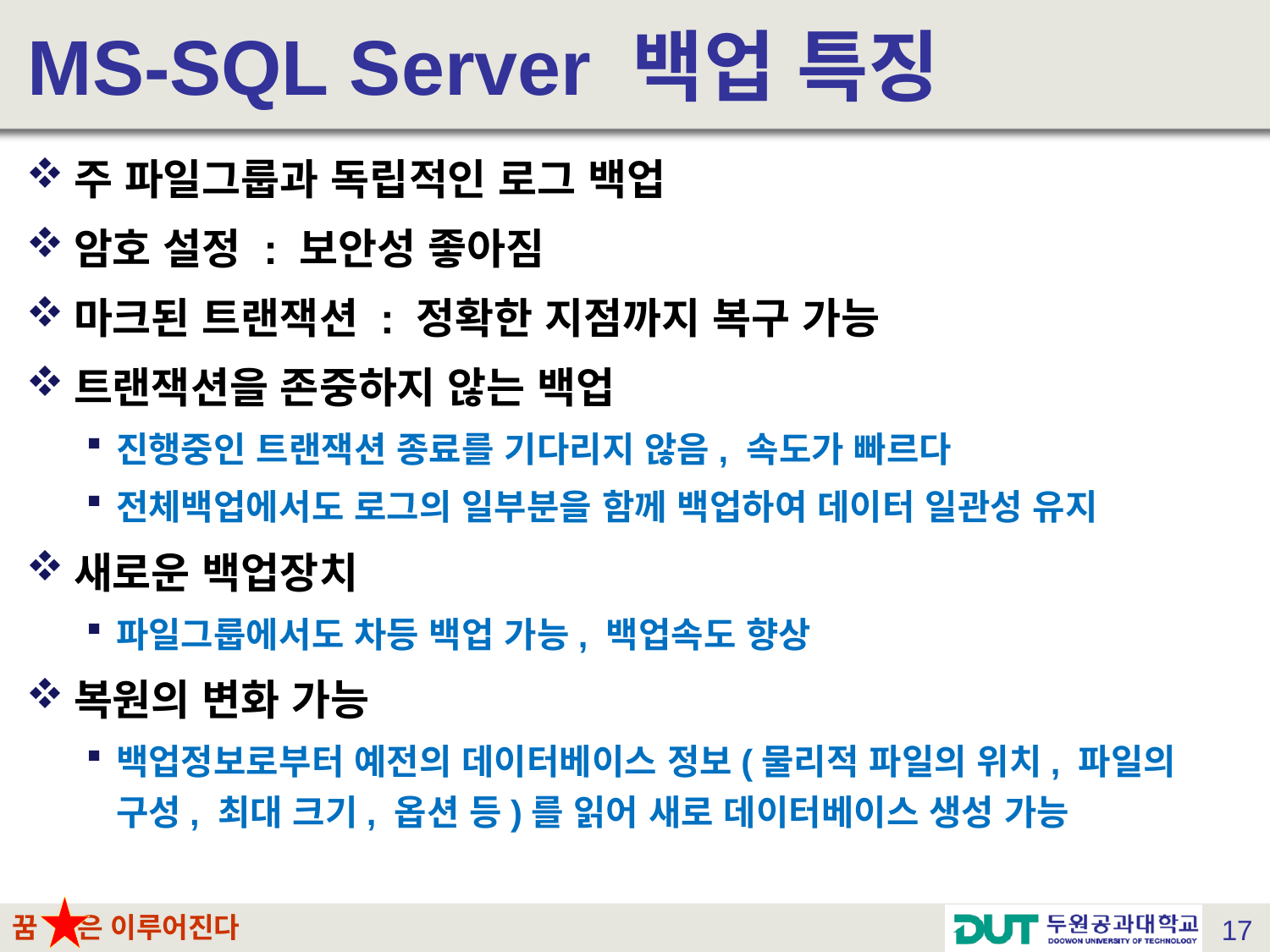

# MS-SQL Server 백업 특징
주 파일그룹과 독립적인 로그 백업
암호 설정 : 보안성 좋아짐
마크된 트랜잭션 : 정확한 지점까지 복구 가능
트랜잭션을 존중하지 않는 백업
진행중인 트랜잭션 종료를 기다리지 않음, 속도가 빠르다
전체백업에서도 로그의 일부분을 함께 백업하여 데이터 일관성 유지
새로운 백업장치
파일그룹에서도 차등 백업 가능, 백업속도 향상
복원의 변화 가능
백업정보로부터 예전의 데이터베이스 정보(물리적 파일의 위치, 파일의 구성, 최대 크기, 옵션 등)를 읽어 새로 데이터베이스 생성 가능